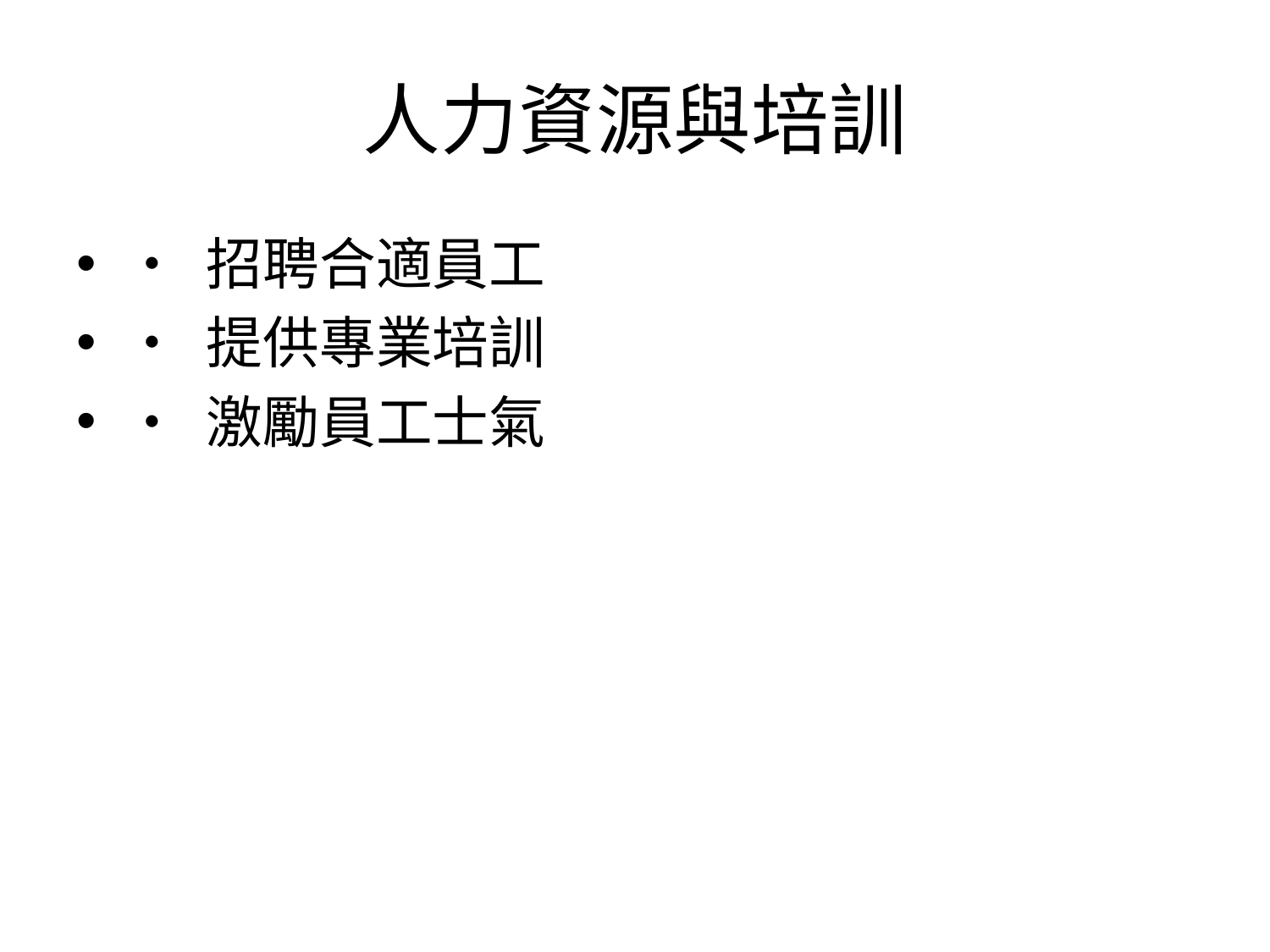

# 人力資源與培訓
• 招聘合適員工
• 提供專業培訓
• 激勵員工士氣